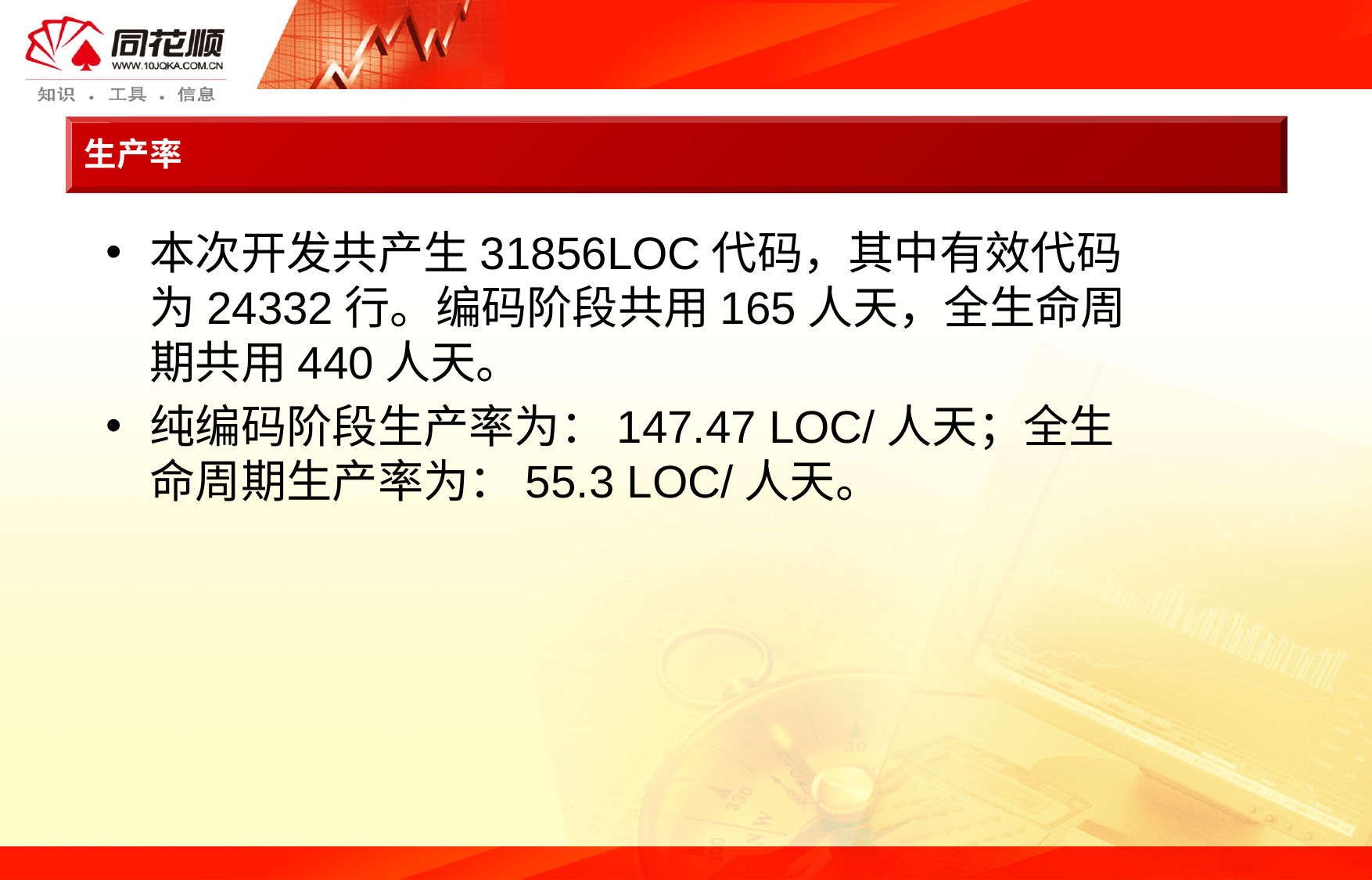

生产率
本次开发共产生31856LOC代码，其中有效代码为24332行。编码阶段共用165人天，全生命周期共用440人天。
纯编码阶段生产率为：147.47 LOC/人天；全生命周期生产率为：55.3 LOC/人天。